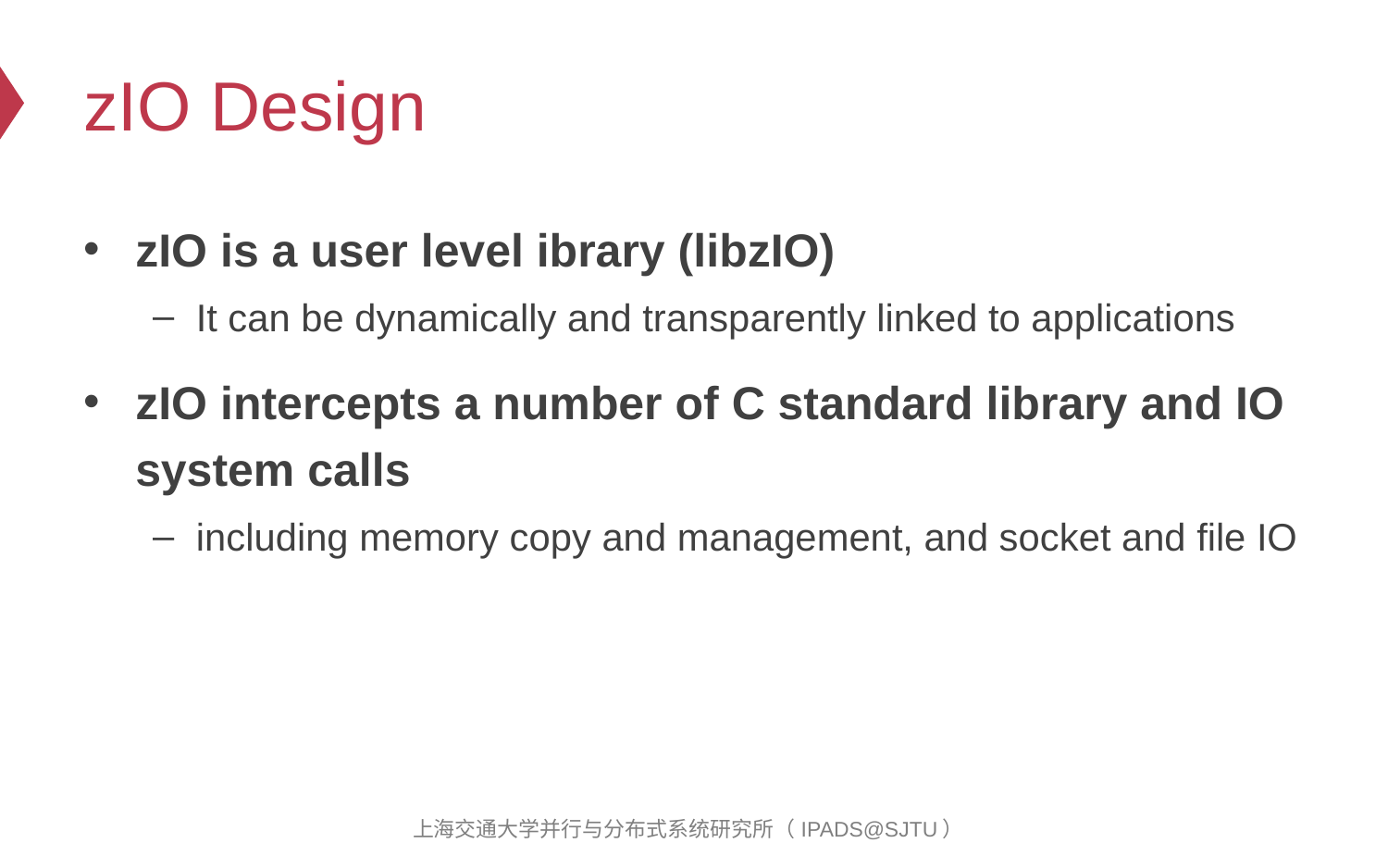

# zIO Design
zIO is a user level ibrary (libzIO)
It can be dynamically and transparently linked to applications
zIO intercepts a number of C standard library and IO system calls
including memory copy and management, and socket and file IO
9
上海交通大学并行与分布式系统研究所（IPADS@SJTU）